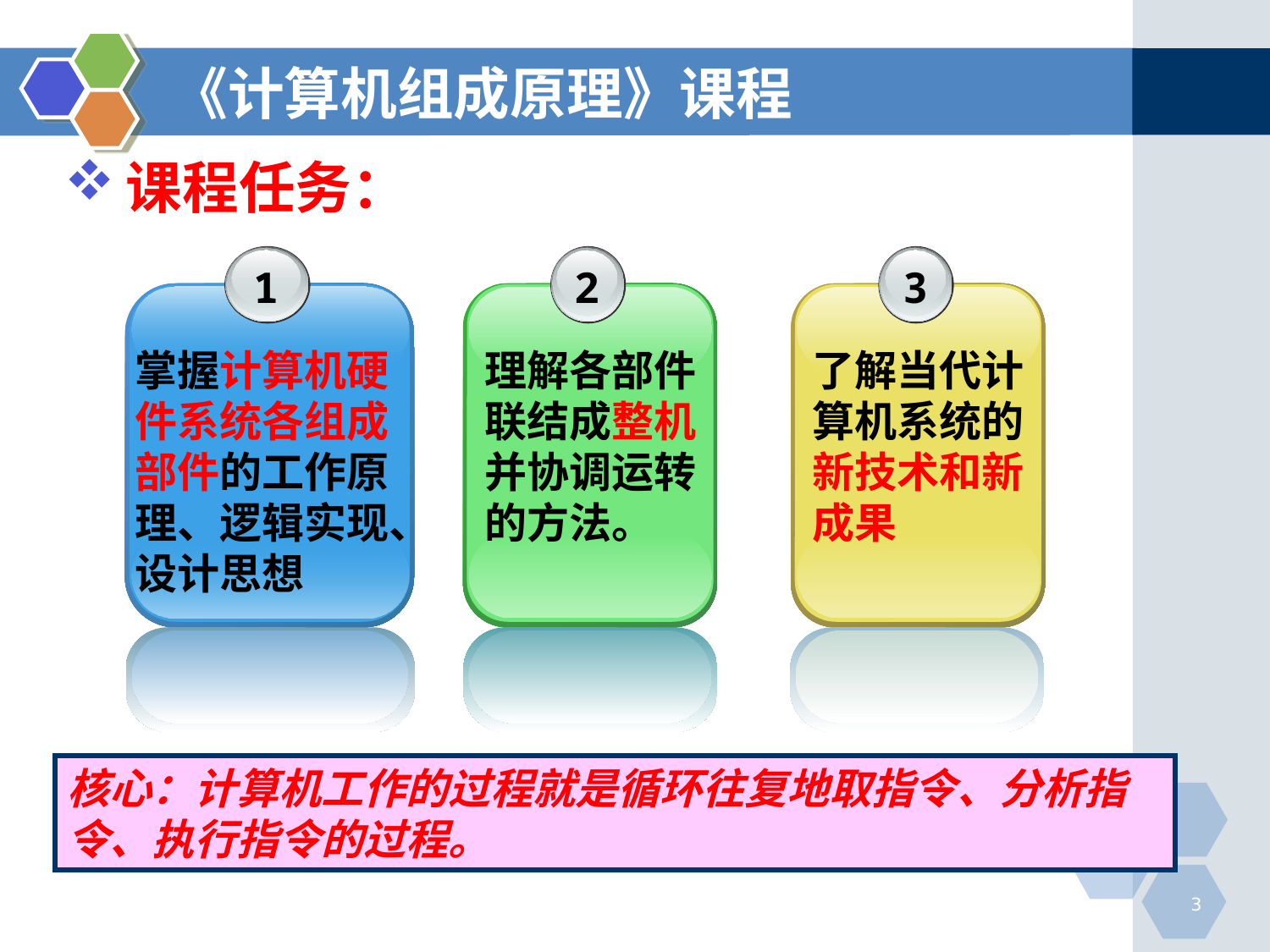

# 《计算机组成原理》课程
课程任务：

1

掌握计算机硬件系统各组成部件的工作原理、逻辑实现、设计思想

2

理解各部件联结成整机并协调运转的方法。

3

了解当代计算机系统的新技术和新成果

核心：计算机工作的过程就是循环往复地取指令、分析指令、执行指令的过程。
3